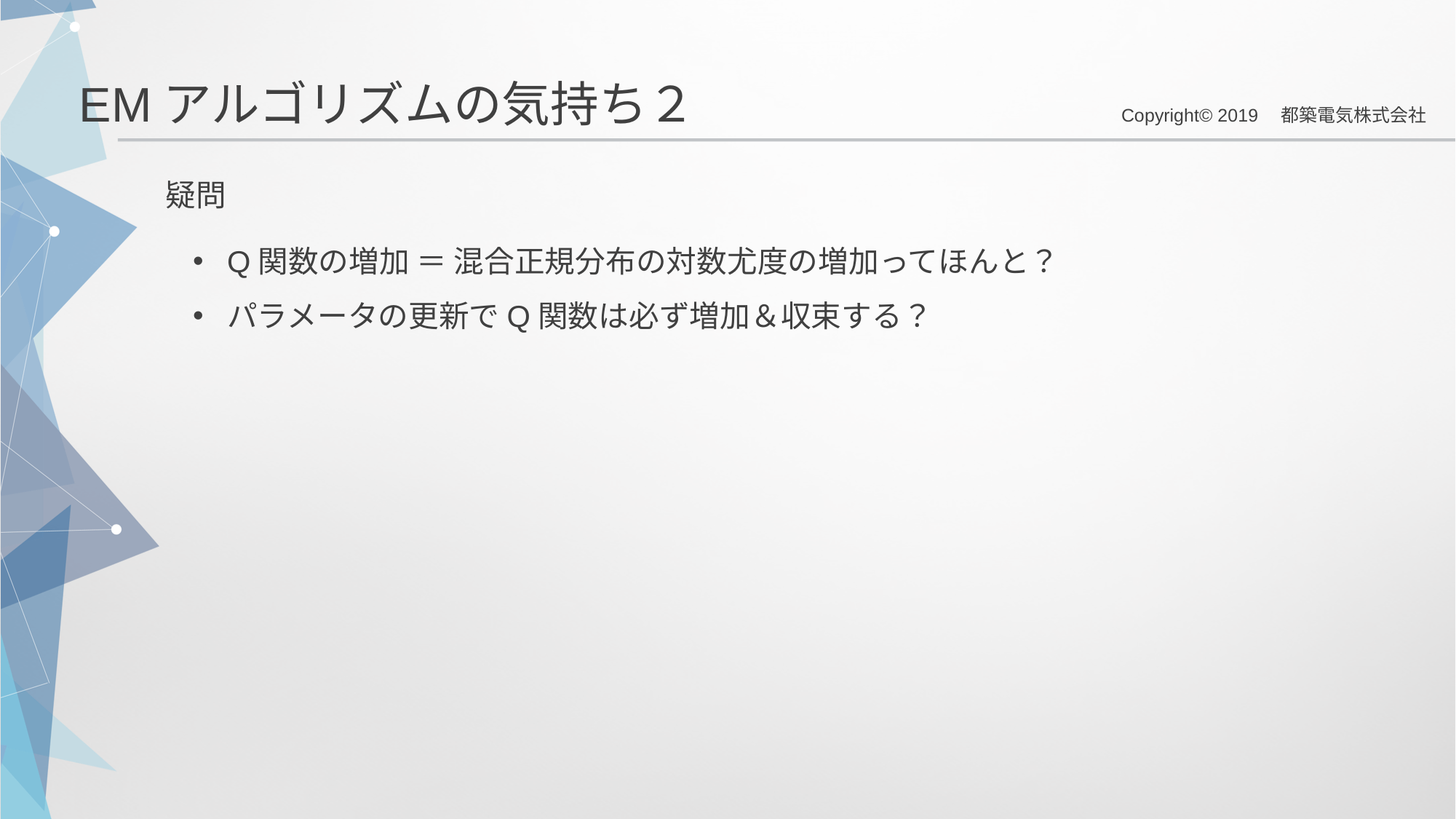

EMアルゴリズムの気持ち２
疑問
Q関数の増加 ＝ 混合正規分布の対数尤度の増加ってほんと？
パラメータの更新でQ関数は必ず増加＆収束する？